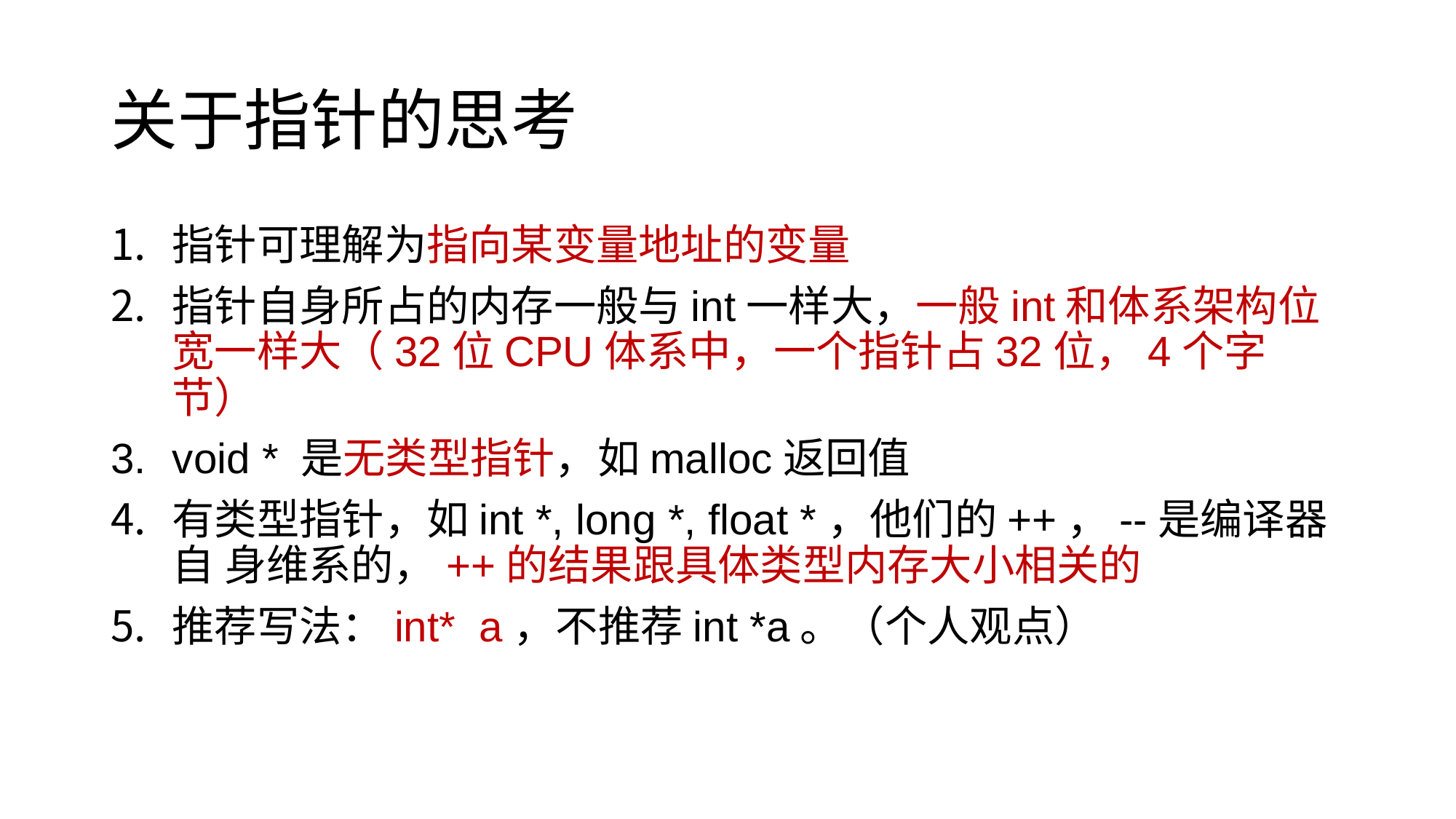

# 关于指针的思考
指针可理解为指向某变量地址的变量
指针自身所占的内存一般与int一样大，一般int和体系架构位宽一样大（32位CPU体系中，一个指针占32位，4个字节）
void * 是无类型指针，如malloc返回值
有类型指针，如int *, long *, float *，他们的++，--是编译器自 身维系的，++的结果跟具体类型内存大小相关的
推荐写法：int*  a，不推荐int *a。（个人观点）